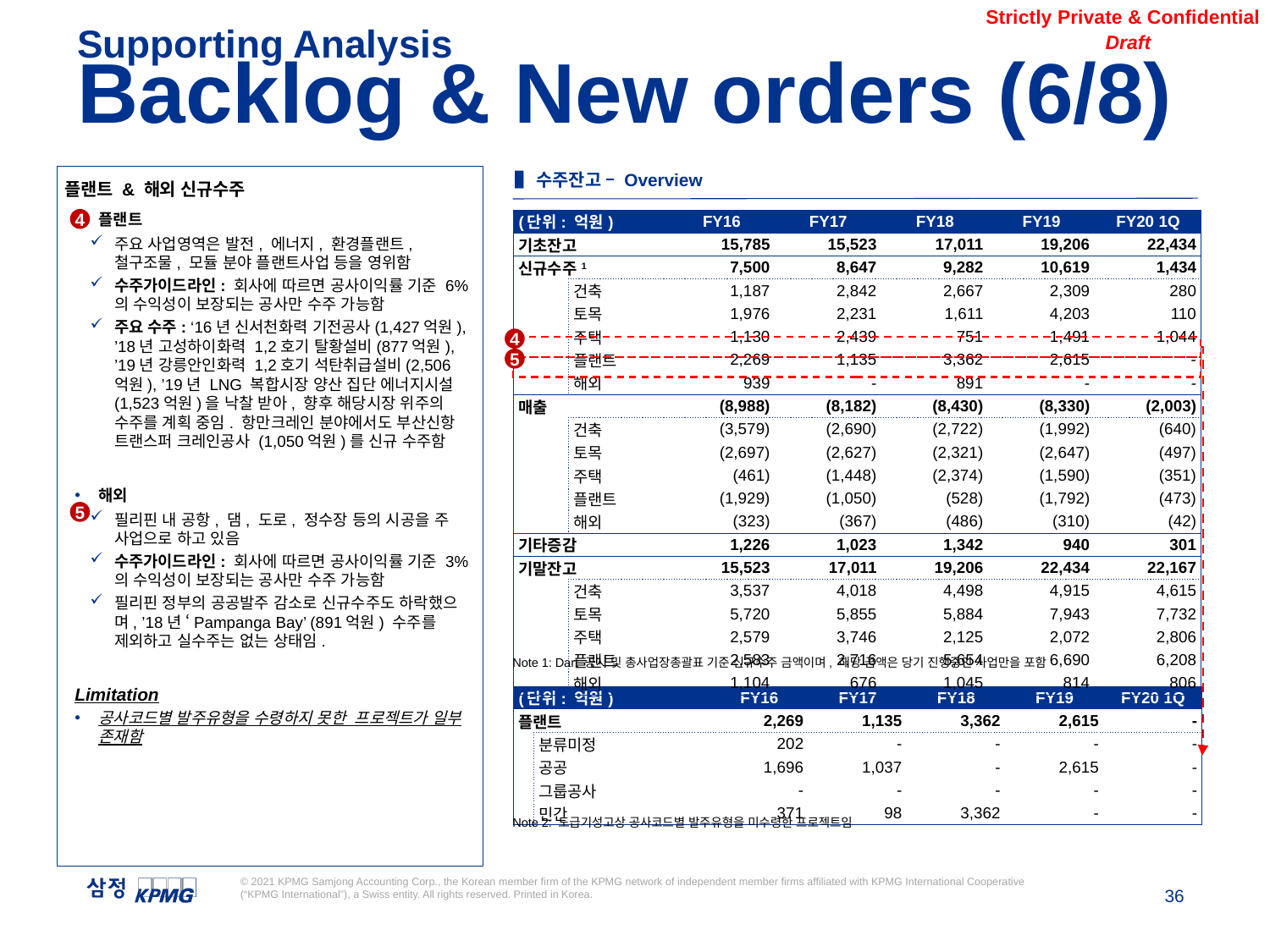

Supporting Analysis
Backlog & New orders (6/8)
▌수주잔고 – Overview

플랜트 & 해외 신규수주
플랜트
주요 사업영역은 발전, 에너지, 환경플랜트, 철구조물, 모듈 분야 플랜트사업 등을 영위함
수주가이드라인: 회사에 따르면 공사이익률 기준 6%의 수익성이 보장되는 공사만 수주 가능함
주요 수주: ‘16년 신서천화력 기전공사(1,427억원), ’18년 고성하이화력 1,2호기 탈황설비(877억원), ’19년 강릉안인화력 1,2호기 석탄취급설비(2,506억원), ’19년 LNG 복합시장 양산 집단 에너지시설(1,523억원)을 낙찰 받아, 향후 해당시장 위주의 수주를 계획 중임. 항만크레인 분야에서도 부산신항 트랜스퍼 크레인공사 (1,050억원)를 신규 수주함

해외
필리핀 내 공항, 댐, 도로, 정수장 등의 시공을 주 사업으로 하고 있음
수주가이드라인: 회사에 따르면 공사이익률 기준 3%의 수익성이 보장되는 공사만 수주 가능함
필리핀 정부의 공공발주 감소로 신규수주도 하락했으며, ’18년 ‘Pampanga Bay’ (891억원) 수주를 제외하고 실수주는 없는 상태임.

Limitation
공사코드별 발주유형을 수령하지 못한  프로젝트가 일부 존재함

4
| (단위: 억원) |  | FY16 | FY17 | FY18 | FY19 | FY20 1Q |
| --- | --- | --- | --- | --- | --- | --- |
| 기초잔고 |  | 15,785 | 15,523 | 17,011 | 19,206 | 22,434 |
| 신규수주1 |  | 7,500 | 8,647 | 9,282 | 10,619 | 1,434 |
|  | 건축 | 1,187 | 2,842 | 2,667 | 2,309 | 280 |
|  | 토목 | 1,976 | 2,231 | 1,611 | 4,203 | 110 |
|  | 주택 | 1,130 | 2,439 | 751 | 1,491 | 1,044 |
|  | 플랜트 | 2,269 | 1,135 | 3,362 | 2,615 | - |
|  | 해외 | 939 | - | 891 | - | - |
| 매출 |  | (8,988) | (8,182) | (8,430) | (8,330) | (2,003) |
|  | 건축 | (3,579) | (2,690) | (2,722) | (1,992) | (640) |
|  | 토목 | (2,697) | (2,627) | (2,321) | (2,647) | (497) |
|  | 주택 | (461) | (1,448) | (2,374) | (1,590) | (351) |
|  | 플랜트 | (1,929) | (1,050) | (528) | (1,792) | (473) |
|  | 해외 | (323) | (367) | (486) | (310) | (42) |
| 기타증감 |  | 1,226 | 1,023 | 1,342 | 940 | 301 |
| 기말잔고 |  | 15,523 | 17,011 | 19,206 | 22,434 | 22,167 |
|  | 건축 | 3,537 | 4,018 | 4,498 | 4,915 | 4,615 |
|  | 토목 | 5,720 | 5,855 | 5,884 | 7,943 | 7,732 |
|  | 주택 | 2,579 | 3,746 | 2,125 | 2,072 | 2,806 |
|  | 플랜트 | 2,583 | 2,716 | 5,654 | 6,690 | 6,208 |
|  | 해외 | 1,104 | 676 | 1,045 | 814 | 806 |
4

5

5
Note 1: Dart 공시 및 총사업장총괄표 기준 신규수주 금액이며, 해당 금액은 당기 진행중인 사업만을 포함
| (단위: 억원) |  | FY16 | FY17 | FY18 | FY19 | FY20 1Q |
| --- | --- | --- | --- | --- | --- | --- |
| 플랜트 |  | 2,269 | 1,135 | 3,362 | 2,615 | - |
|  | 분류미정 | 202 | - | - | - | - |
|  | 공공 | 1,696 | 1,037 | - | 2,615 | - |
|  | 그룹공사 | - | - | - | - | - |
|  | 민간 | 371 | 98 | 3,362 | - | - |
Note 2: 도급기성고상 공사코드별 발주유형을 미수령한 프로젝트임